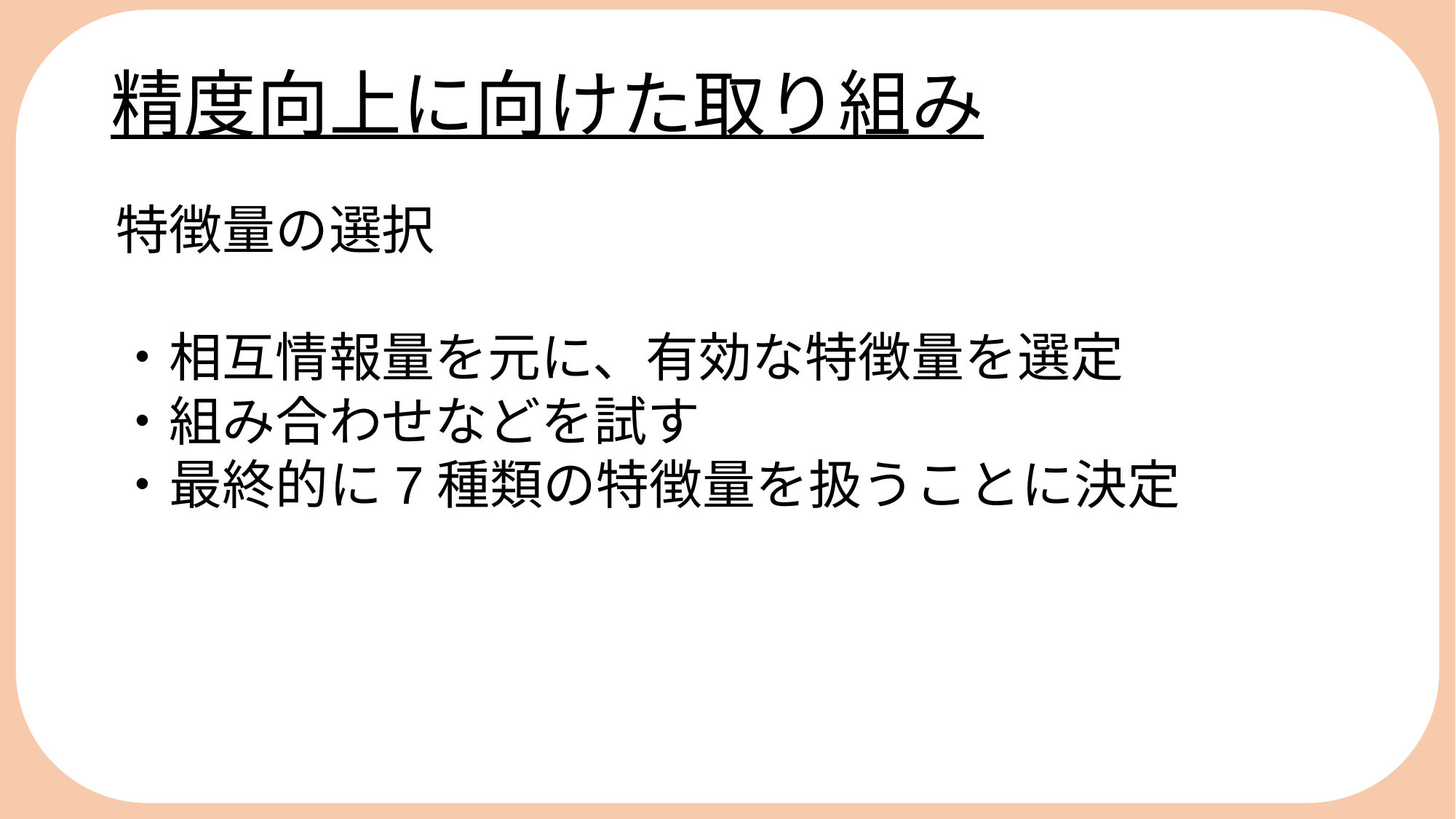

とｋ三日目
精度向上に向けた取り組み
特徴量の選択

・相互情報量を元に、有効な特徴量を選定
・組み合わせなどを試す
・最終的に7種類の特徴量を扱うことに決定